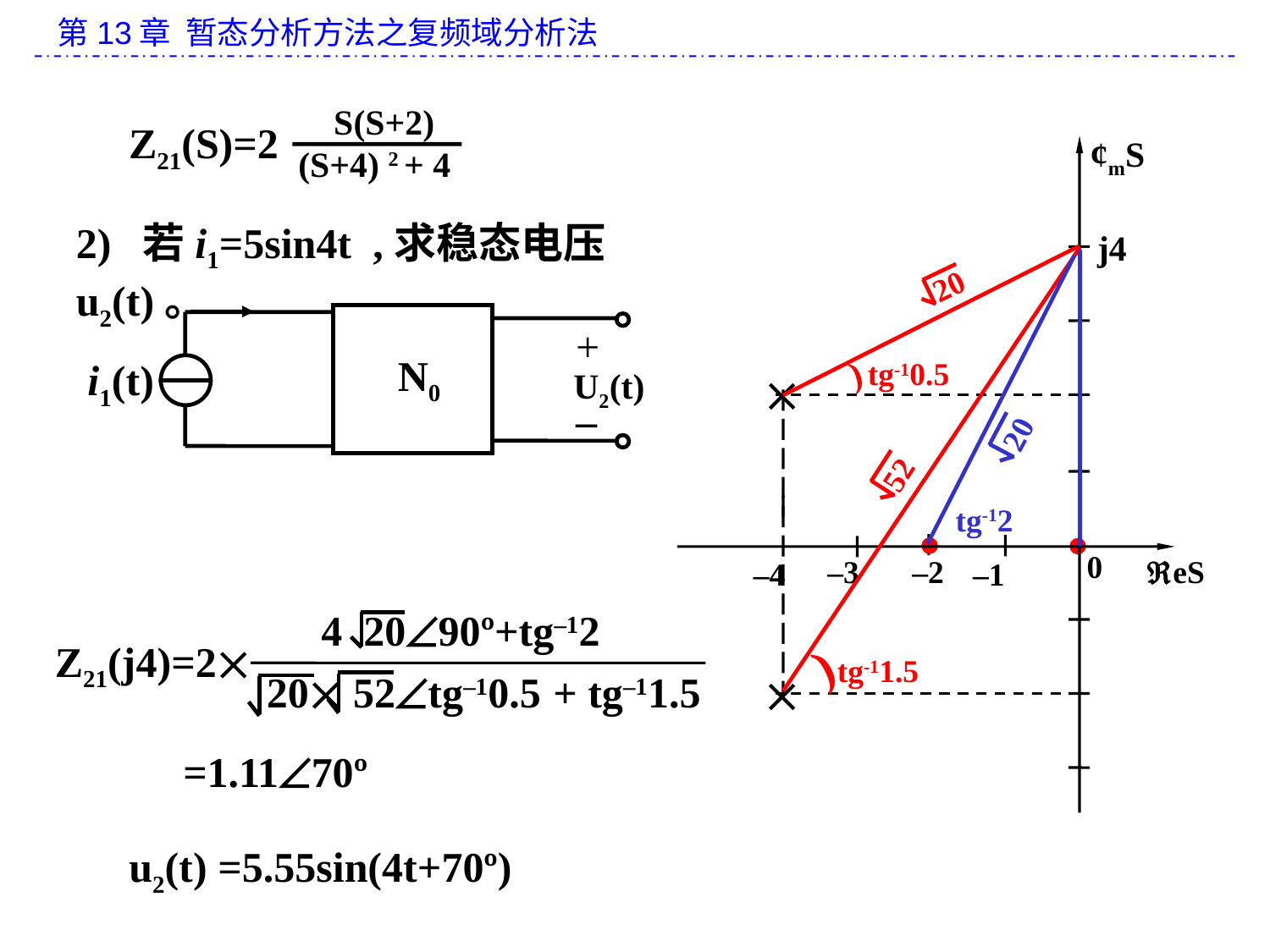

S(S+2)
(S+4) 2 + 4
Z21(S)=2

¢mS

j4

×

0
ℜeS
–3
–2

–1
–4

×

2)  若i1=5sin4t  ,求稳态电压u2(t)。
20

)
tg-10.5

+

N0
i1(t)

U2(t)
–

20

tg-12
52

)
tg-11.5
4  20∠90º+tg–12

Z21(j4)=2×
20× 52∠tg–10.5  + tg–11.5

=1.11∠70º
u2(t) =5.55sin(4t+70º)